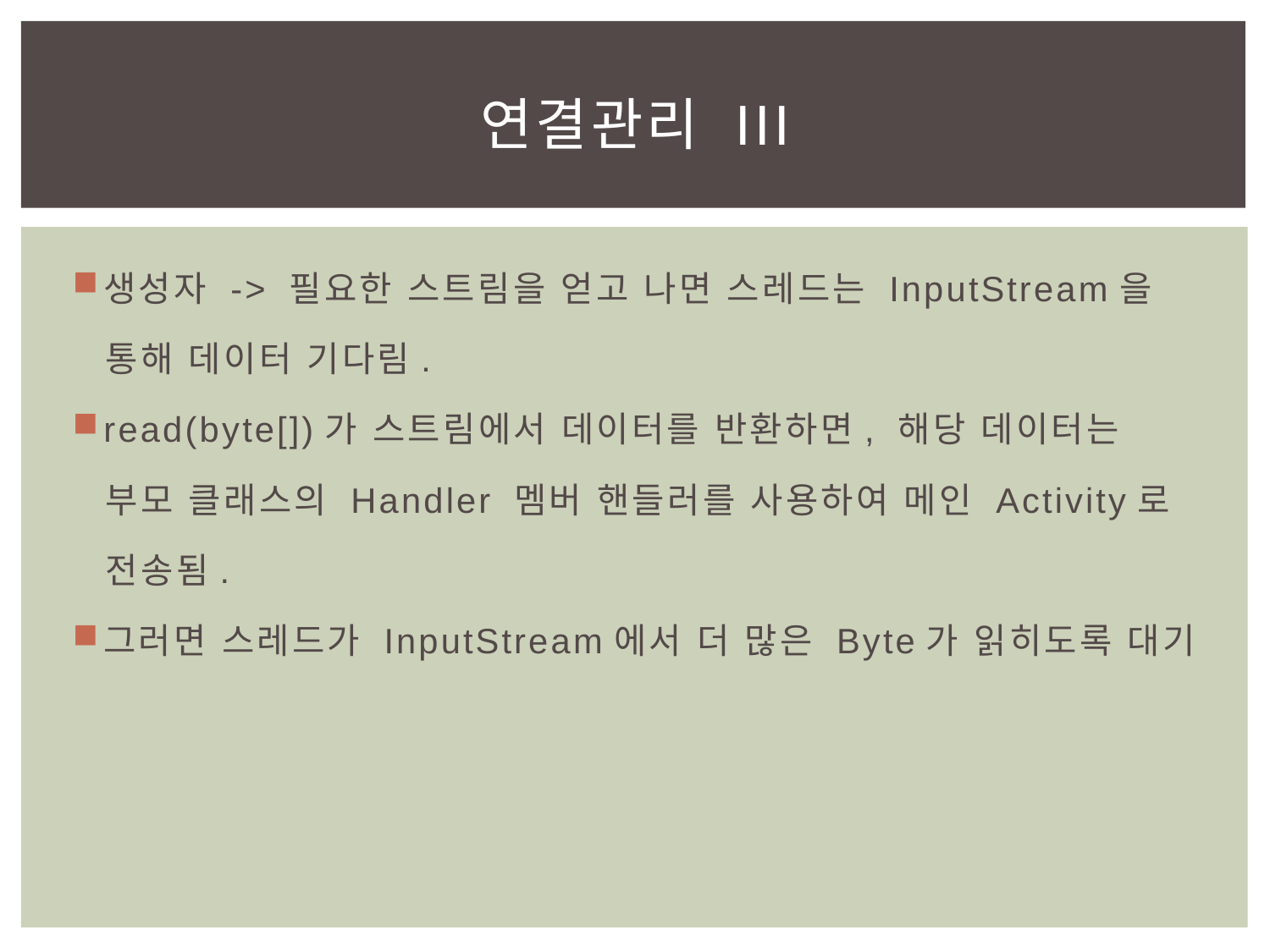

# 연결관리 III
생성자 -> 필요한 스트림을 얻고 나면 스레드는 InputStream을
  통해 데이터 기다림.
read(byte[])가 스트림에서 데이터를 반환하면, 해당 데이터는
  부모 클래스의 Handler 멤버 핸들러를 사용하여 메인 Activity로
  전송됨.
그러면 스레드가 InputStream에서 더 많은 Byte가 읽히도록 대기